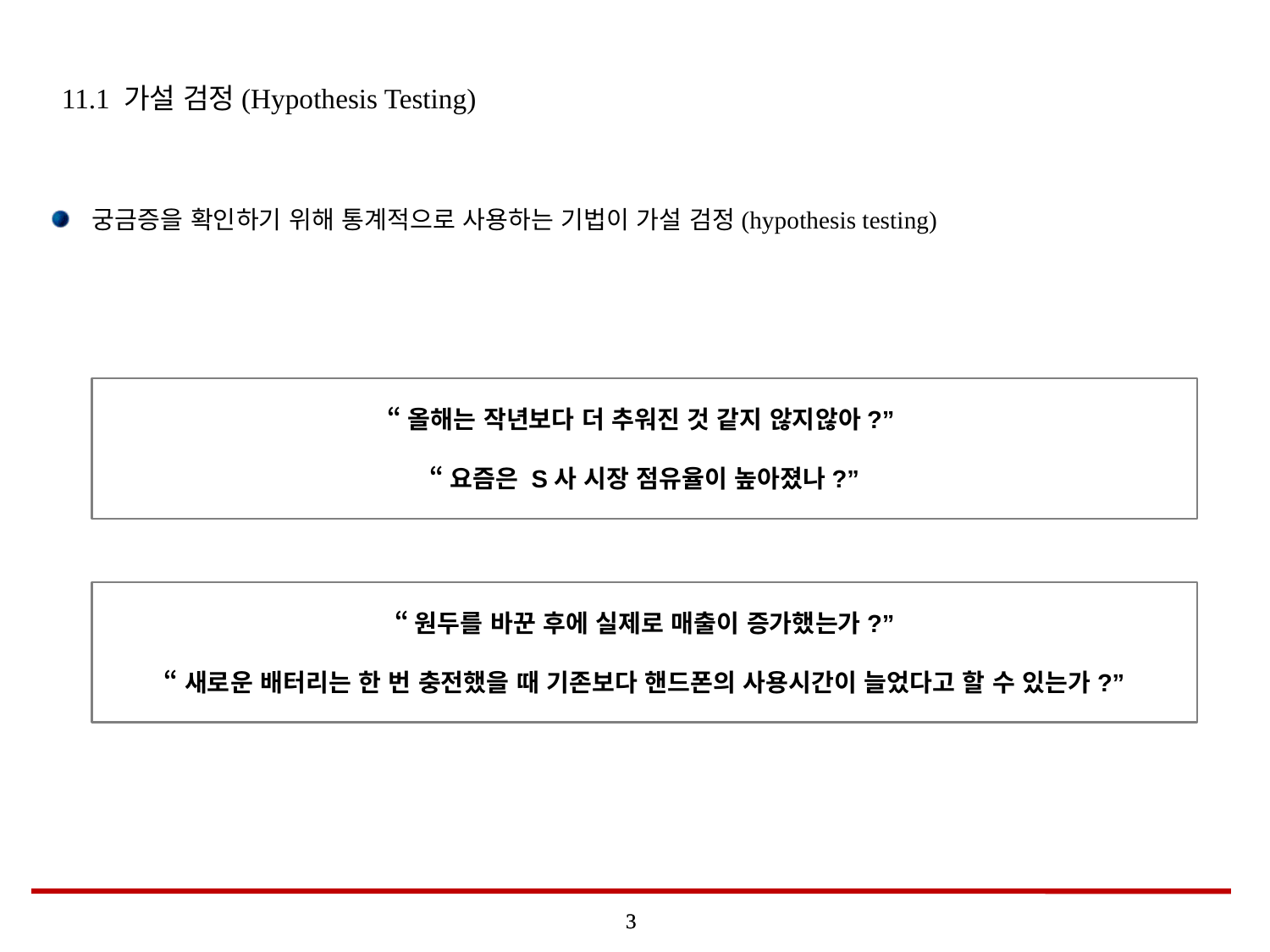

# 11.1 가설 검정(Hypothesis Testing)
궁금증을 확인하기 위해 통계적으로 사용하는 기법이 가설 검정(hypothesis testing)
“올해는 작년보다 더 추워진 것 같지 않지않아?”

“요즘은 S사 시장 점유율이 높아졌나?”
“원두를 바꾼 후에 실제로 매출이 증가했는가?”
 “새로운 배터리는 한 번 충전했을 때 기존보다 핸드폰의 사용시간이 늘었다고 할 수 있는가?”